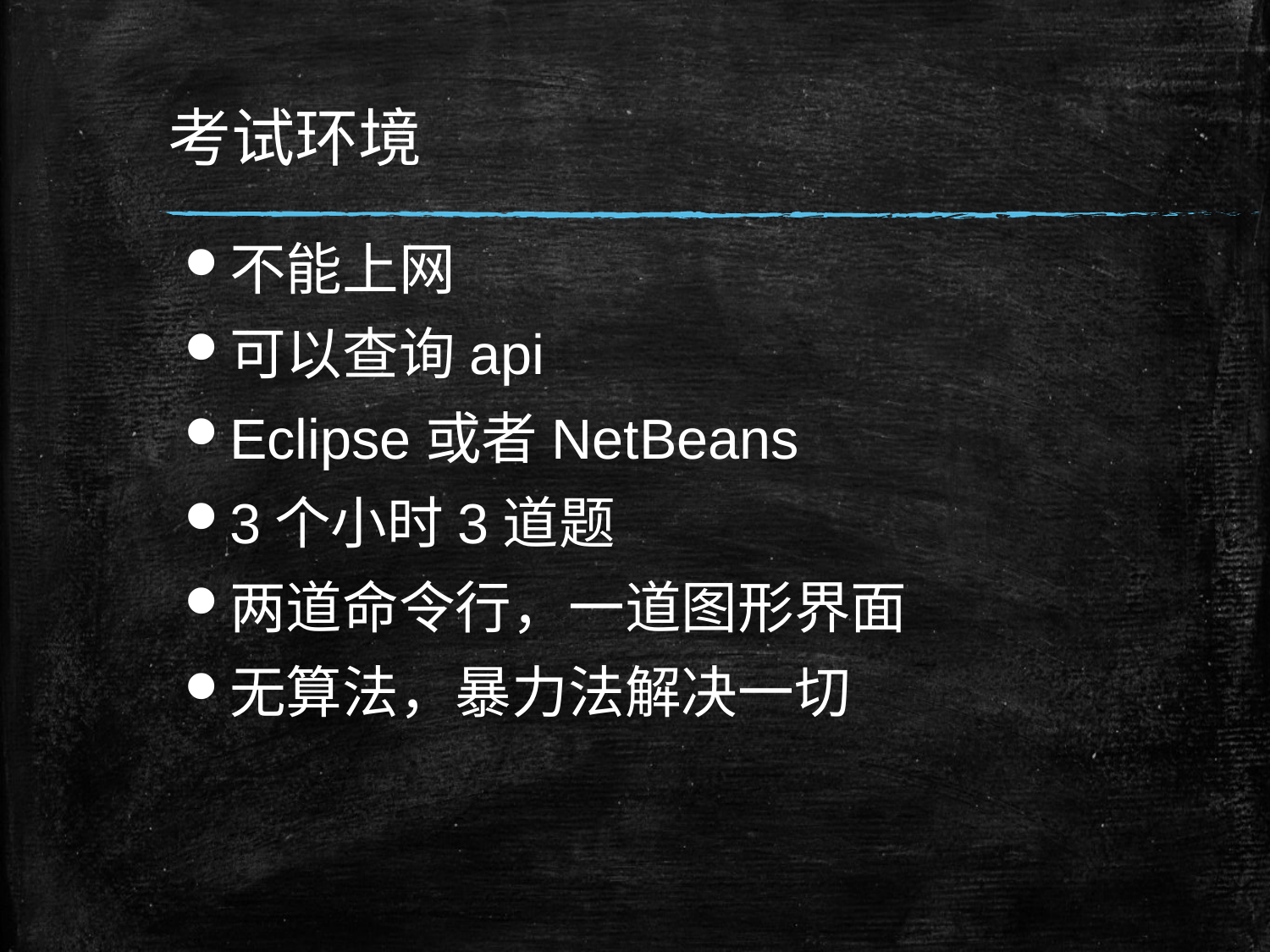

# 考试环境
不能上网
可以查询api
Eclipse或者NetBeans
3个小时3道题
两道命令行，一道图形界面
无算法，暴力法解决一切